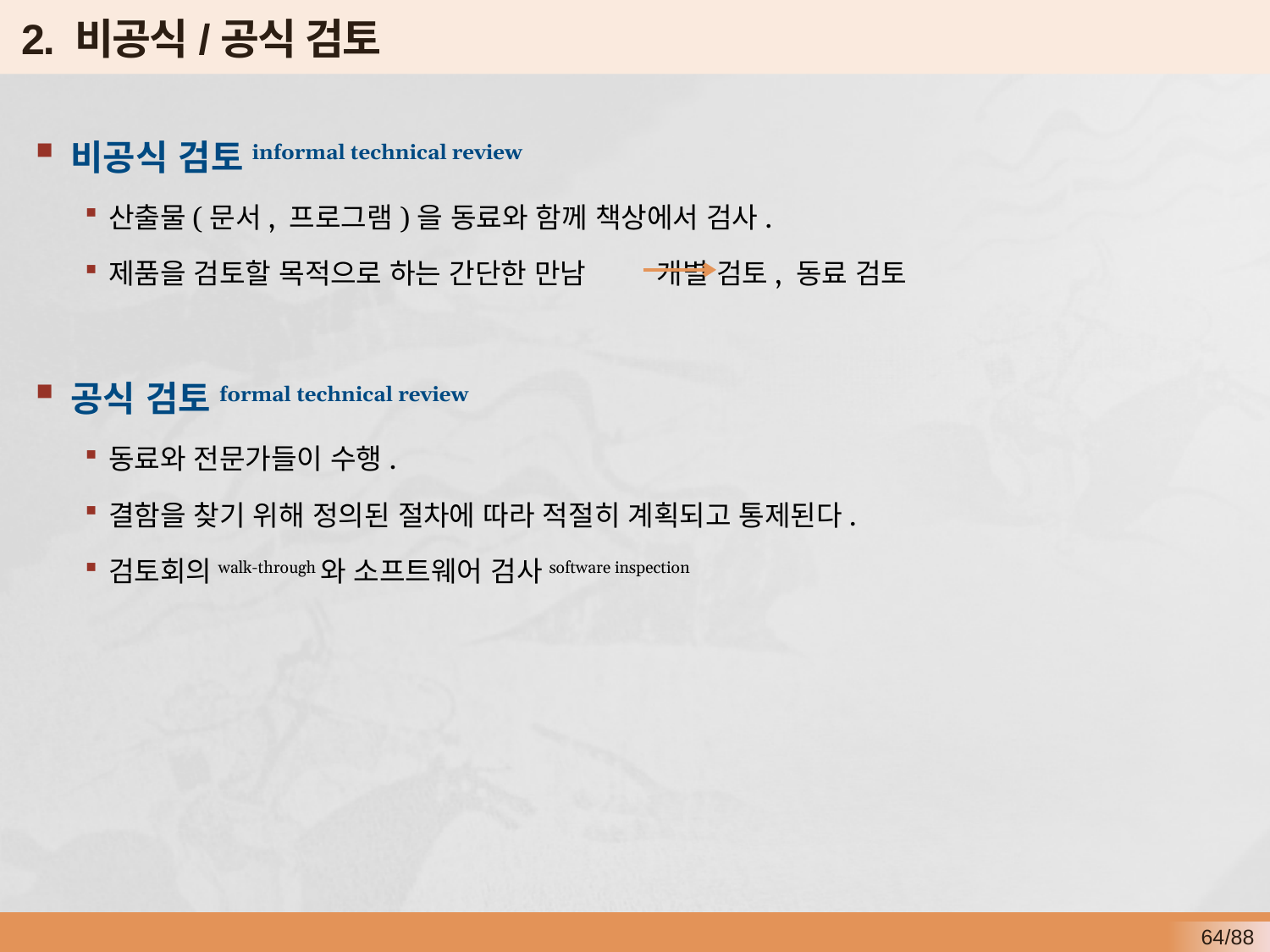

# 2. 비공식/공식 검토
비공식 검토informal technical review
산출물(문서, 프로그램)을 동료와 함께 책상에서 검사.
제품을 검토할 목적으로 하는 간단한 만남         개별 검토, 동료 검토

공식 검토formal technical review
동료와 전문가들이 수행.
결함을 찾기 위해 정의된 절차에 따라 적절히 계획되고 통제된다.
검토회의walk-through와 소프트웨어 검사software inspection